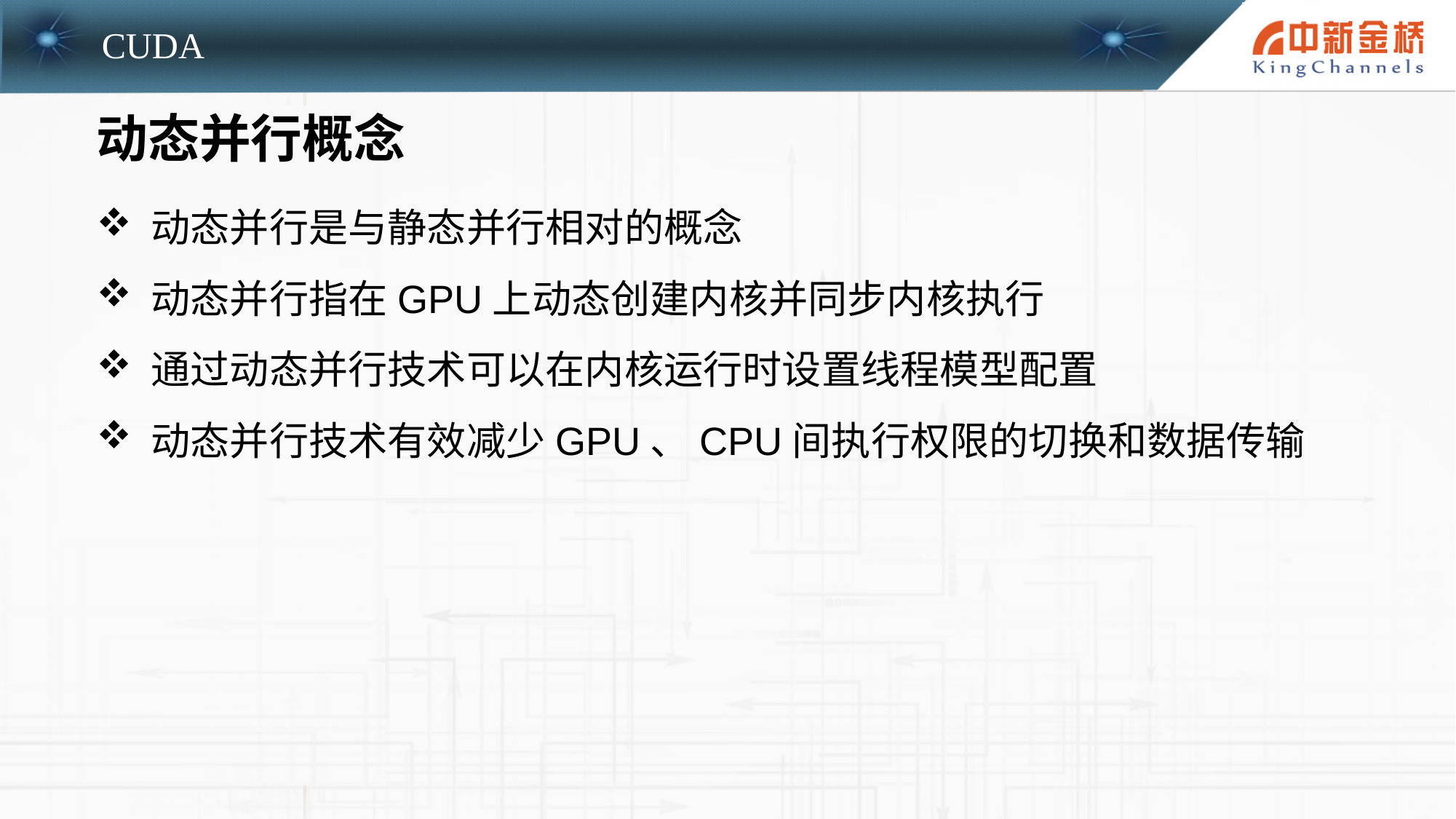

动态并行概念
动态并行是与静态并行相对的概念
动态并行指在GPU上动态创建内核并同步内核执行
通过动态并行技术可以在内核运行时设置线程模型配置
动态并行技术有效减少GPU、CPU间执行权限的切换和数据传输